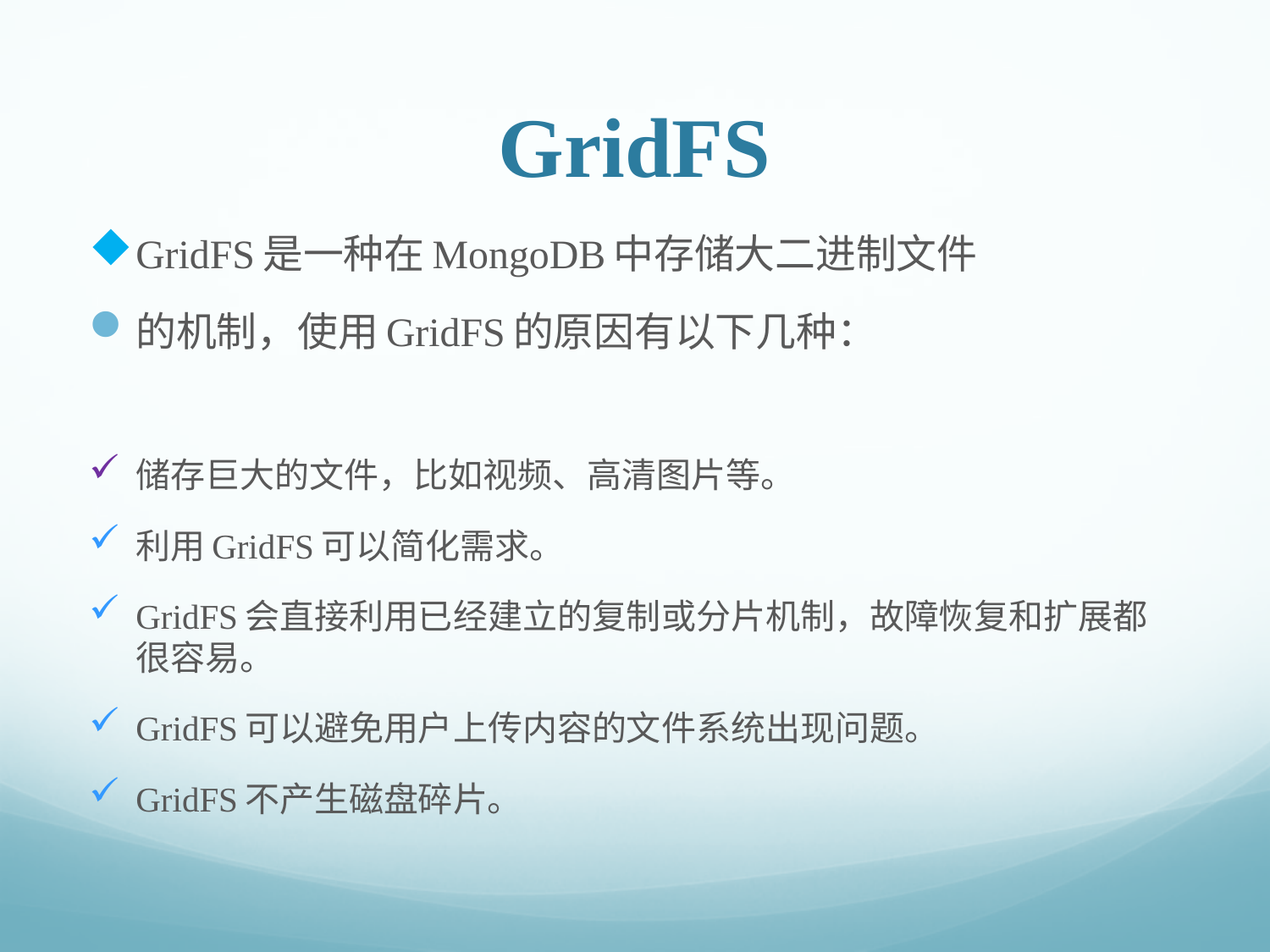

# GridFS
GridFS是一种在MongoDB中存储大二进制文件
的机制，使用GridFS的原因有以下几种：

储存巨大的文件，比如视频、高清图片等。
利用GridFS可以简化需求。
GridFS会直接利用已经建立的复制或分片机制，故障恢复和扩展都很容易。
GridFS可以避免用户上传内容的文件系统出现问题。
GridFS不产生磁盘碎片。